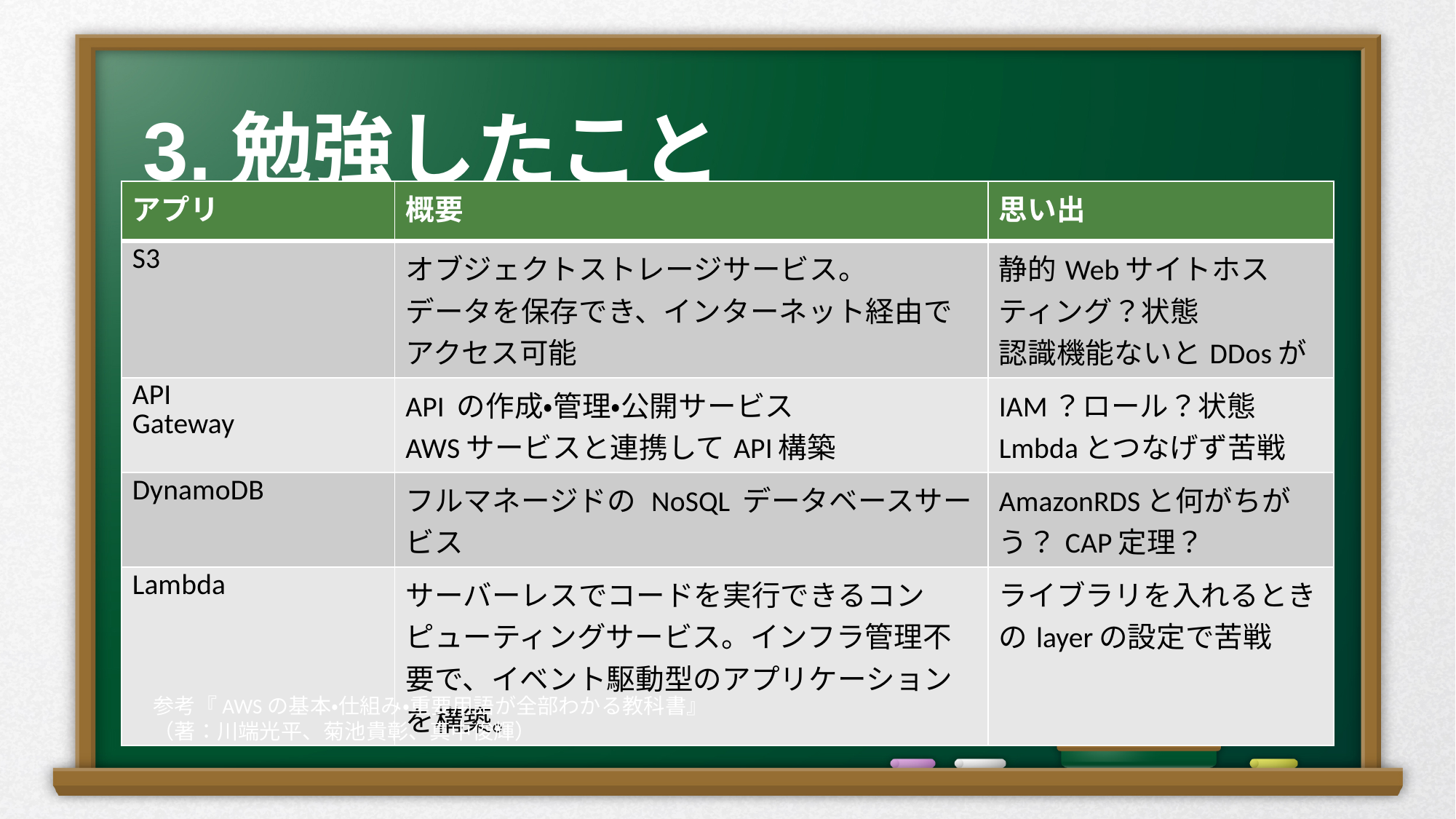

# 3.勉強したこと
| アプリ | 概要 | 思い出 |
| --- | --- | --- |
| S3 | オブジェクトストレージサービス。 データを保存でき、インターネット経由でアクセス可能 | 静的Webサイトホスティング？状態 認識機能ないとDDosが |
| API Gateway | API の作成・管理・公開サービス AWSサービスと連携してAPI構築 | IAM？ロール？状態 Lmbdaとつなげず苦戦 |
| DynamoDB | フルマネージドの NoSQL データベースサービス | AmazonRDSと何がちがう？CAP定理？ |
| Lambda | サーバーレスでコードを実行できるコンピューティングサービス。インフラ管理不要で、イベント駆動型のアプリケーションを構築。 | ライブラリを入れるときのlayerの設定で苦戦 |
参考『AWSの基本・仕組み・重要用語が全部わかる教科書』
（著：川端光平、菊池貴彰、真中俊輝）